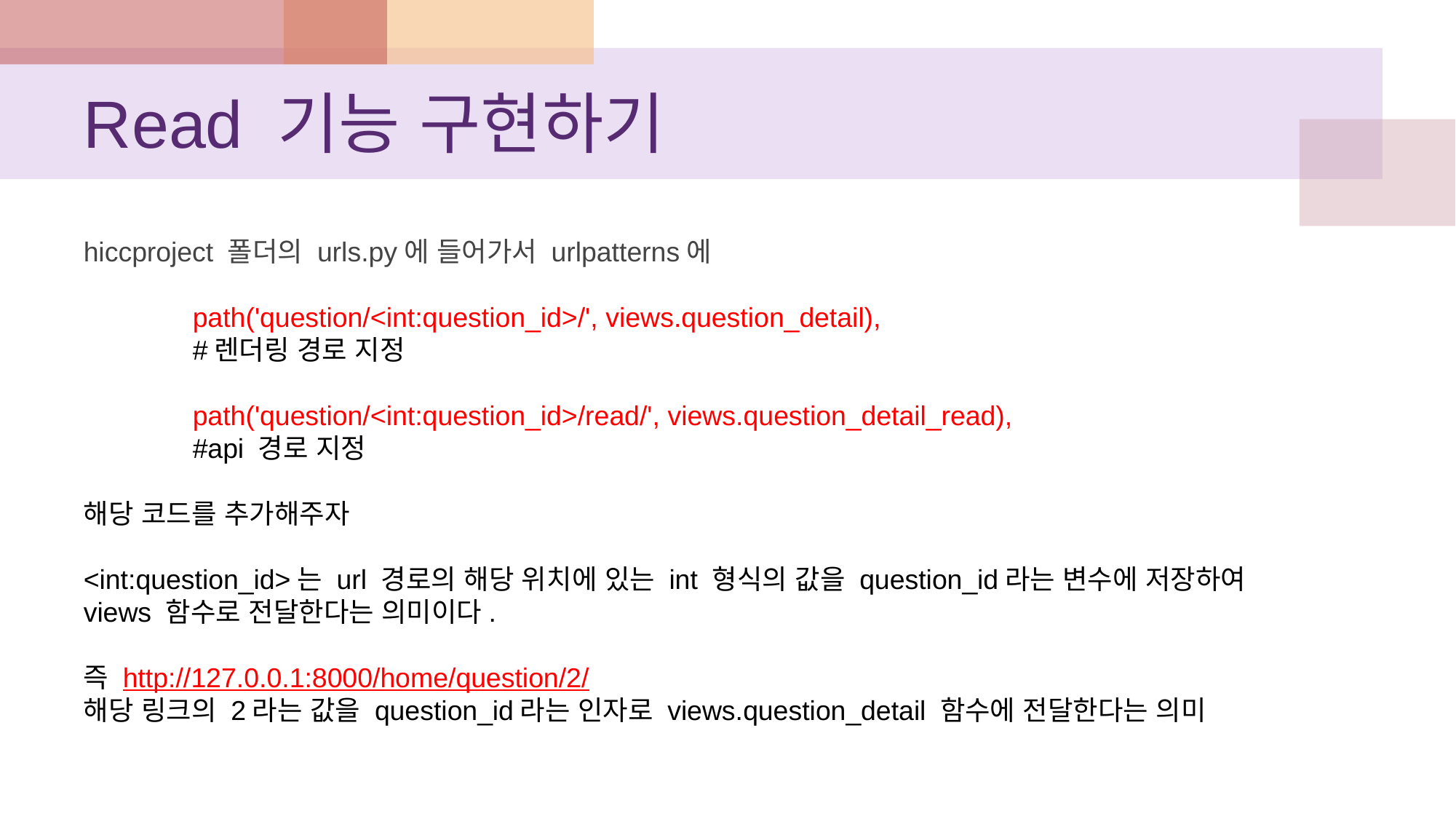

# Read 기능 구현하기
hiccproject 폴더의 urls.py에 들어가서 urlpatterns에

 	path('question/<int:question_id>/', views.question_detail),
	#렌더링 경로 지정

	path('question/<int:question_id>/read/', views.question_detail_read),
	#api 경로 지정

해당 코드를 추가해주자

<int:question_id>는 url 경로의 해당 위치에 있는 int 형식의 값을 question_id라는 변수에 저장하여 views 함수로 전달한다는 의미이다.

즉 http://127.0.0.1:8000/home/question/2/
해당 링크의 2라는 값을 question_id라는 인자로 views.question_detail 함수에 전달한다는 의미